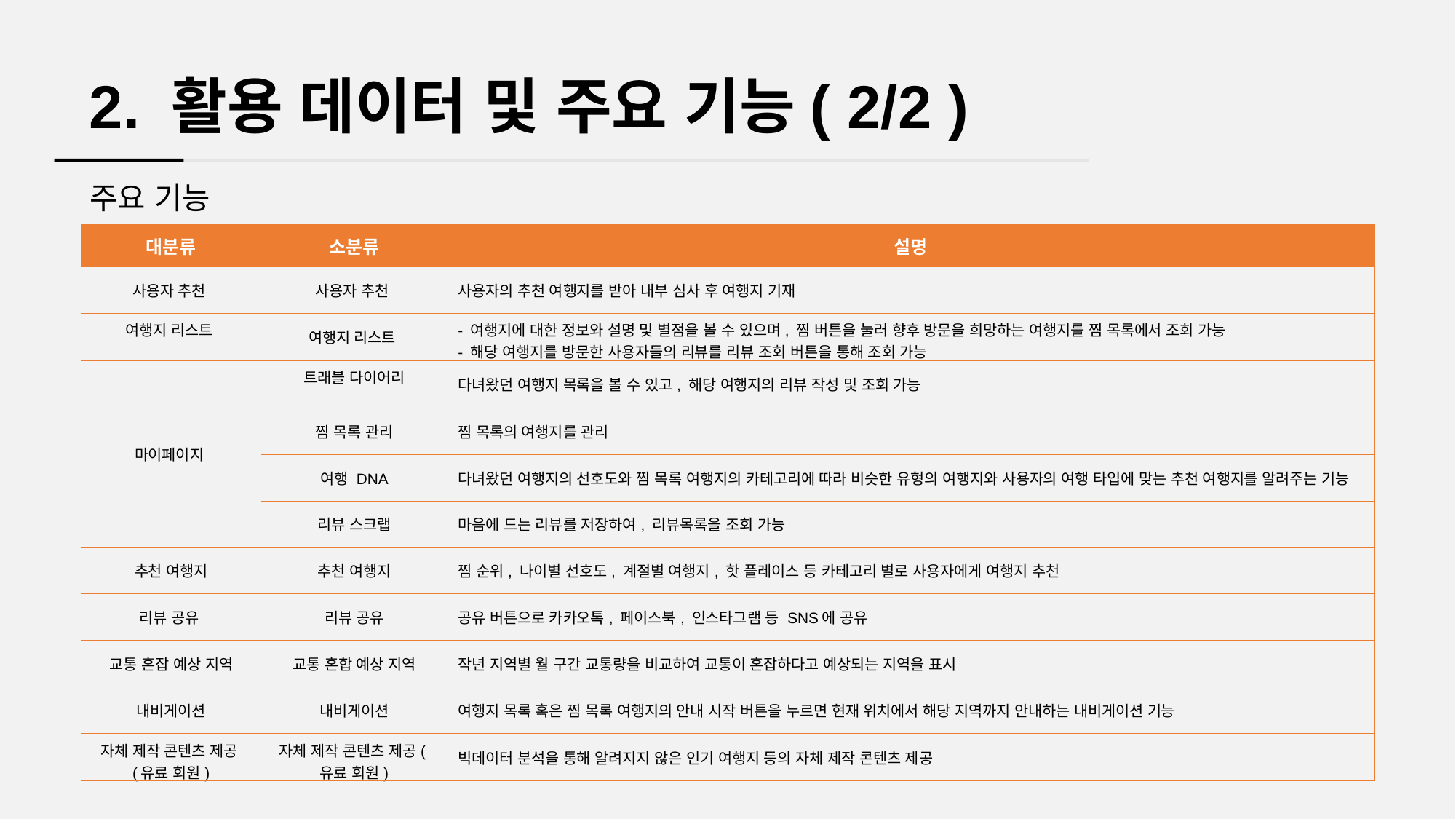

2. 활용 데이터 및 주요 기능( 2/2 )

주요 기능
| 대분류 | 소분류 | 설명 |
| --- | --- | --- |
| 사용자 추천 | 사용자 추천 | 사용자의 추천 여행지를 받아 내부 심사 후 여행지 기재 |
| 여행지 리스트 | 여행지 리스트 | - 여행지에 대한 정보와 설명 및 별점을 볼 수 있으며, 찜 버튼을 눌러 향후 방문을 희망하는 여행지를 찜 목록에서 조회 가능 - 해당 여행지를 방문한 사용자들의 리뷰를 리뷰 조회 버튼을 통해 조회 가능 |
| 마이페이지 | 트래블 다이어리 | 다녀왔던 여행지 목록을 볼 수 있고, 해당 여행지의 리뷰 작성 및 조회 가능 |
|  | 찜 목록 관리 | 찜 목록의 여행지를 관리 |
|  | 여행 DNA | 다녀왔던 여행지의 선호도와 찜 목록 여행지의 카테고리에 따라 비슷한 유형의 여행지와 사용자의 여행 타입에 맞는 추천 여행지를 알려주는 기능 |
|  | 리뷰 스크랩 | 마음에 드는 리뷰를 저장하여, 리뷰목록을 조회 가능 |
| 추천 여행지 | 추천 여행지 | 찜 순위, 나이별 선호도, 계절별 여행지, 핫 플레이스 등 카테고리 별로 사용자에게 여행지 추천 |
| 리뷰 공유 | 리뷰 공유 | 공유 버튼으로 카카오톡, 페이스북, 인스타그램 등 SNS에 공유 |
| 교통 혼잡 예상 지역 | 교통 혼합 예상 지역 | 작년 지역별 월 구간 교통량을 비교하여 교통이 혼잡하다고 예상되는 지역을 표시 |
| 내비게이션 | 내비게이션 | 여행지 목록 혹은 찜 목록 여행지의 안내 시작 버튼을 누르면 현재 위치에서 해당 지역까지 안내하는 내비게이션 기능 |
| 자체 제작 콘텐츠 제공(유료 회원) | 자체 제작 콘텐츠 제공(유료 회원) | 빅데이터 분석을 통해 알려지지 않은 인기 여행지 등의 자체 제작 콘텐츠 제공 |